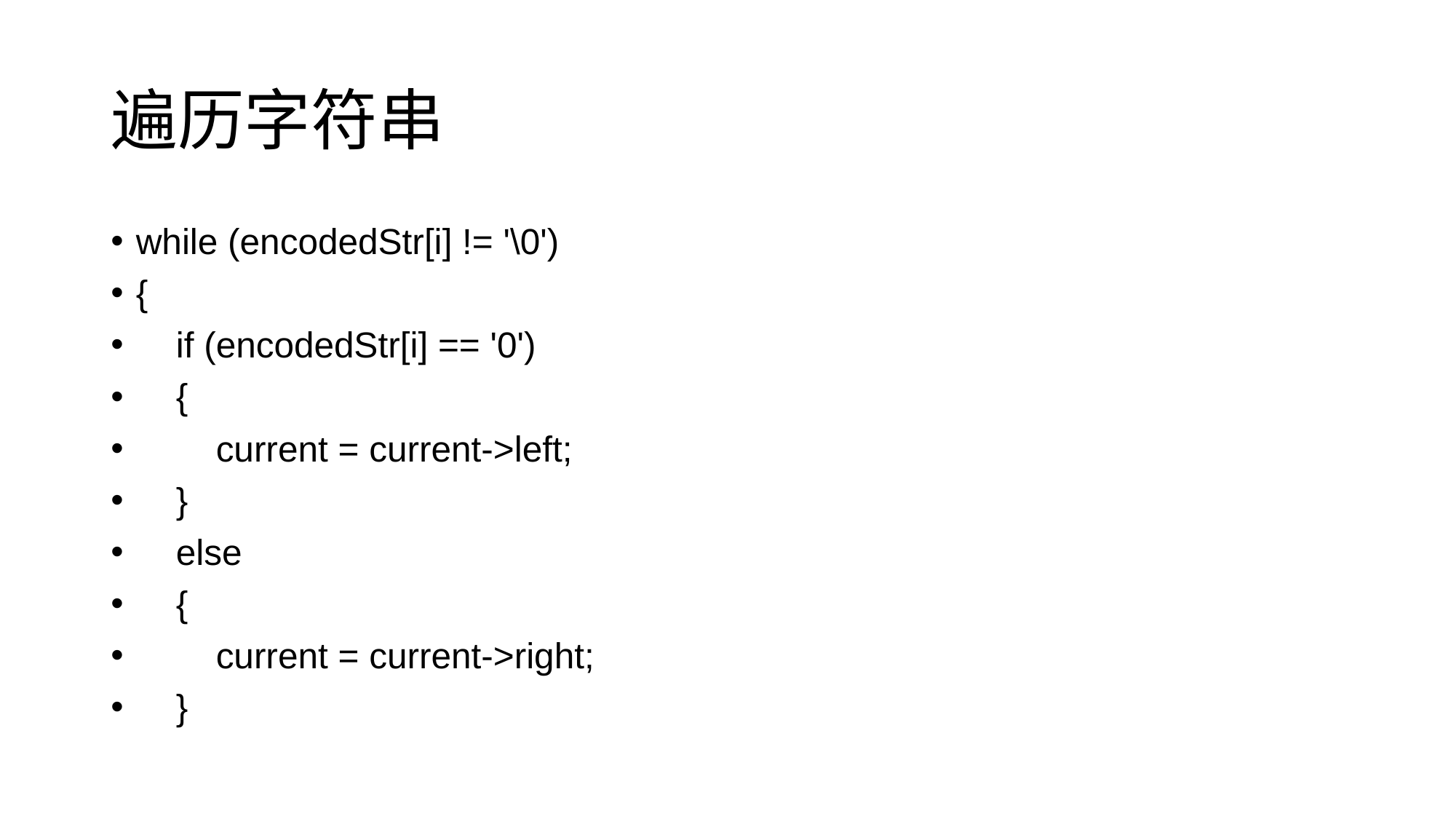

# 遍历字符串
while (encodedStr[i] != '\0')
{
    if (encodedStr[i] == '0')
    {
        current = current->left;
    }
    else
    {
        current = current->right;
    }